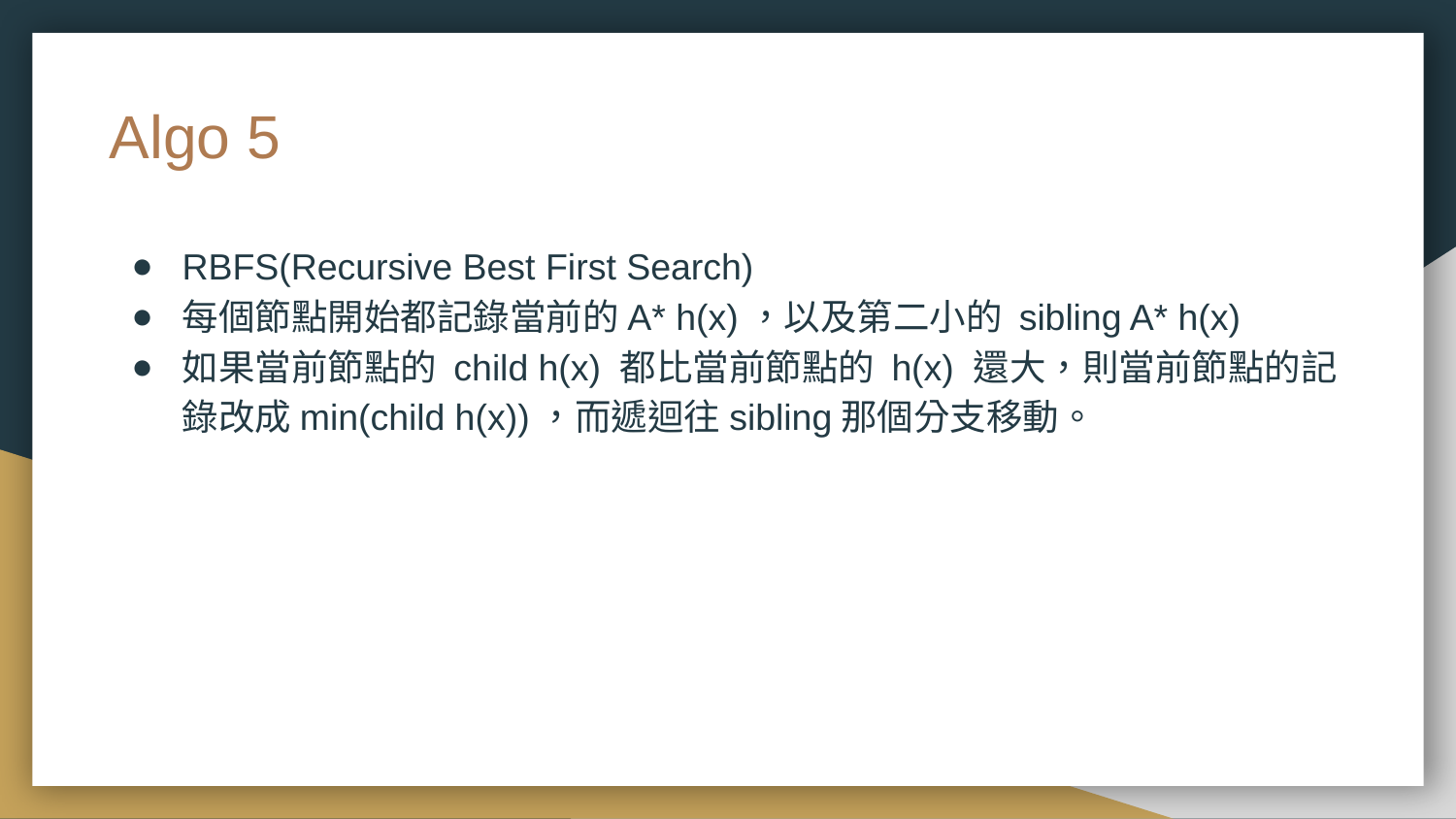

# Algo 5
RBFS(Recursive Best First Search)
每個節點開始都記錄當前的A* h(x)，以及第二小的 sibling A* h(x)
如果當前節點的 child h(x) 都比當前節點的 h(x) 還大，則當前節點的記錄改成min(child h(x))，而遞迴往sibling那個分支移動。